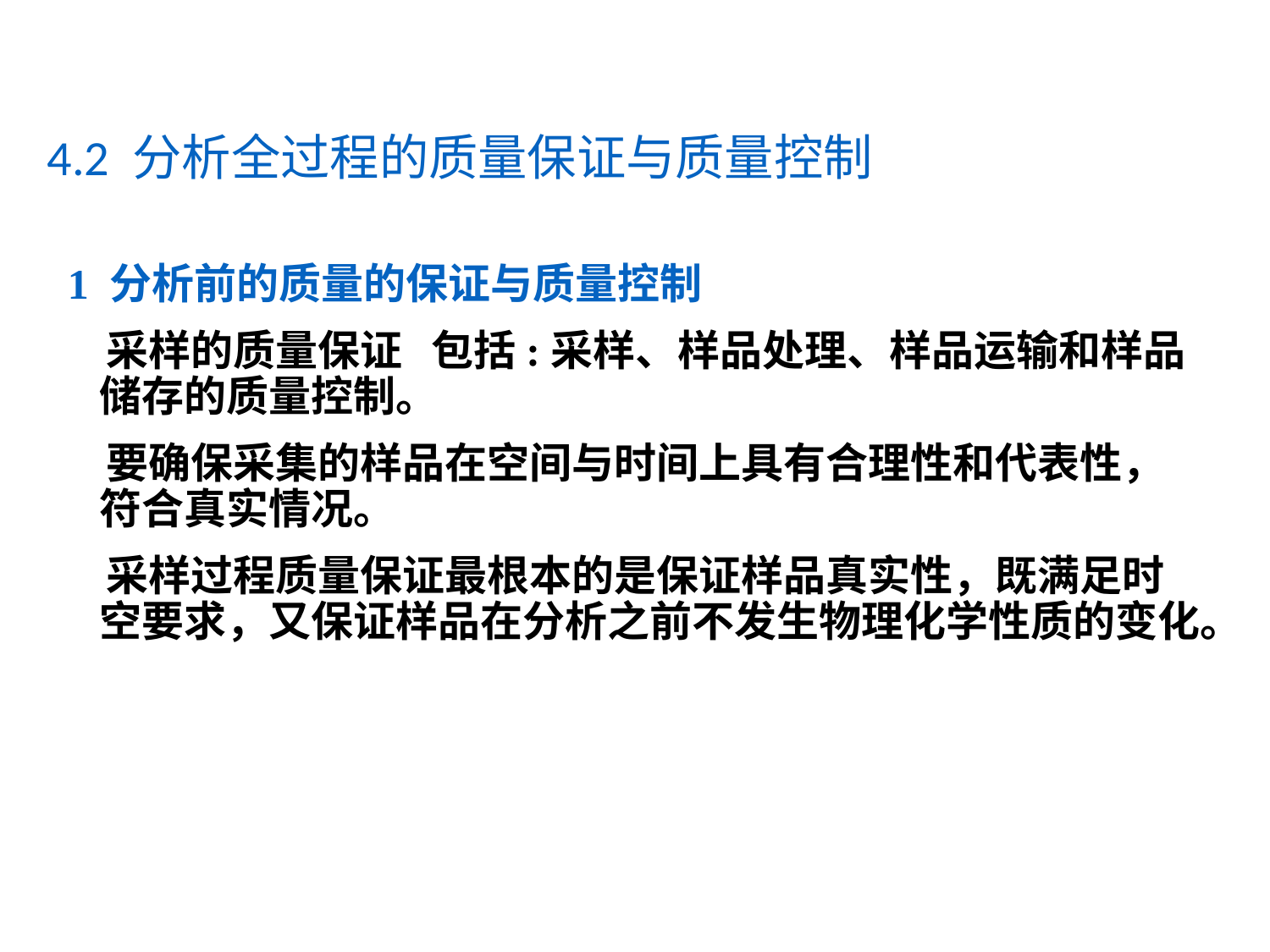

4.2 分析全过程的质量保证与质量控制
1 分析前的质量的保证与质量控制
   采样的质量保证   包括:采样、样品处理、样品运输和样品储存的质量控制。
   要确保采集的样品在空间与时间上具有合理性和代表性，符合真实情况。
   采样过程质量保证最根本的是保证样品真实性，既满足时空要求，又保证样品在分析之前不发生物理化学性质的变化。